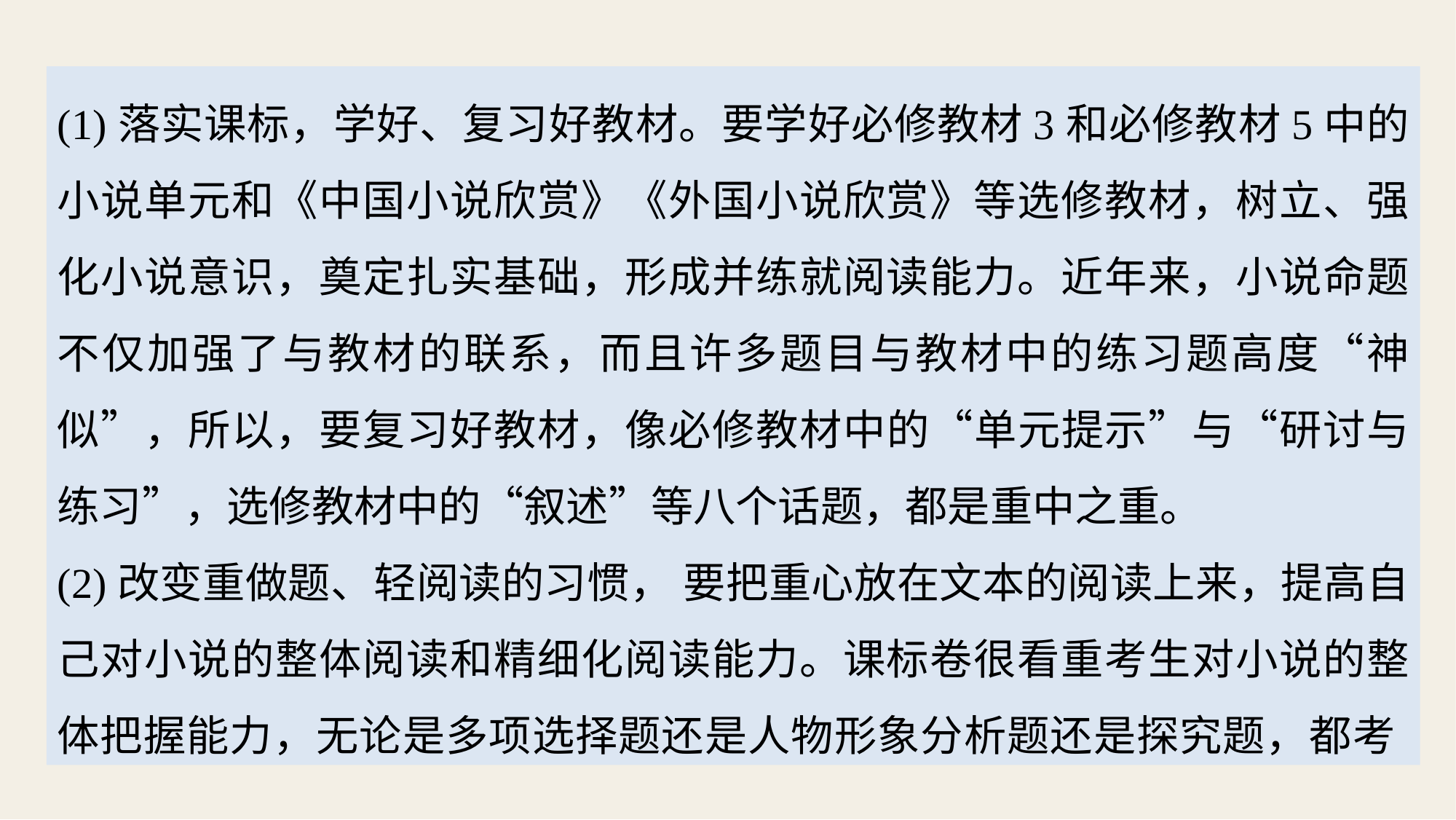

(1)落实课标，学好、复习好教材。要学好必修教材3和必修教材5中的小说单元和《中国小说欣赏》《外国小说欣赏》等选修教材，树立、强化小说意识，奠定扎实基础，形成并练就阅读能力。近年来，小说命题不仅加强了与教材的联系，而且许多题目与教材中的练习题高度“神似”，所以，要复习好教材，像必修教材中的“单元提示”与“研讨与练习”，选修教材中的“叙述”等八个话题，都是重中之重。
(2)改变重做题、轻阅读的习惯， 要把重心放在文本的阅读上来，提高自己对小说的整体阅读和精细化阅读能力。课标卷很看重考生对小说的整体把握能力，无论是多项选择题还是人物形象分析题还是探究题，都考